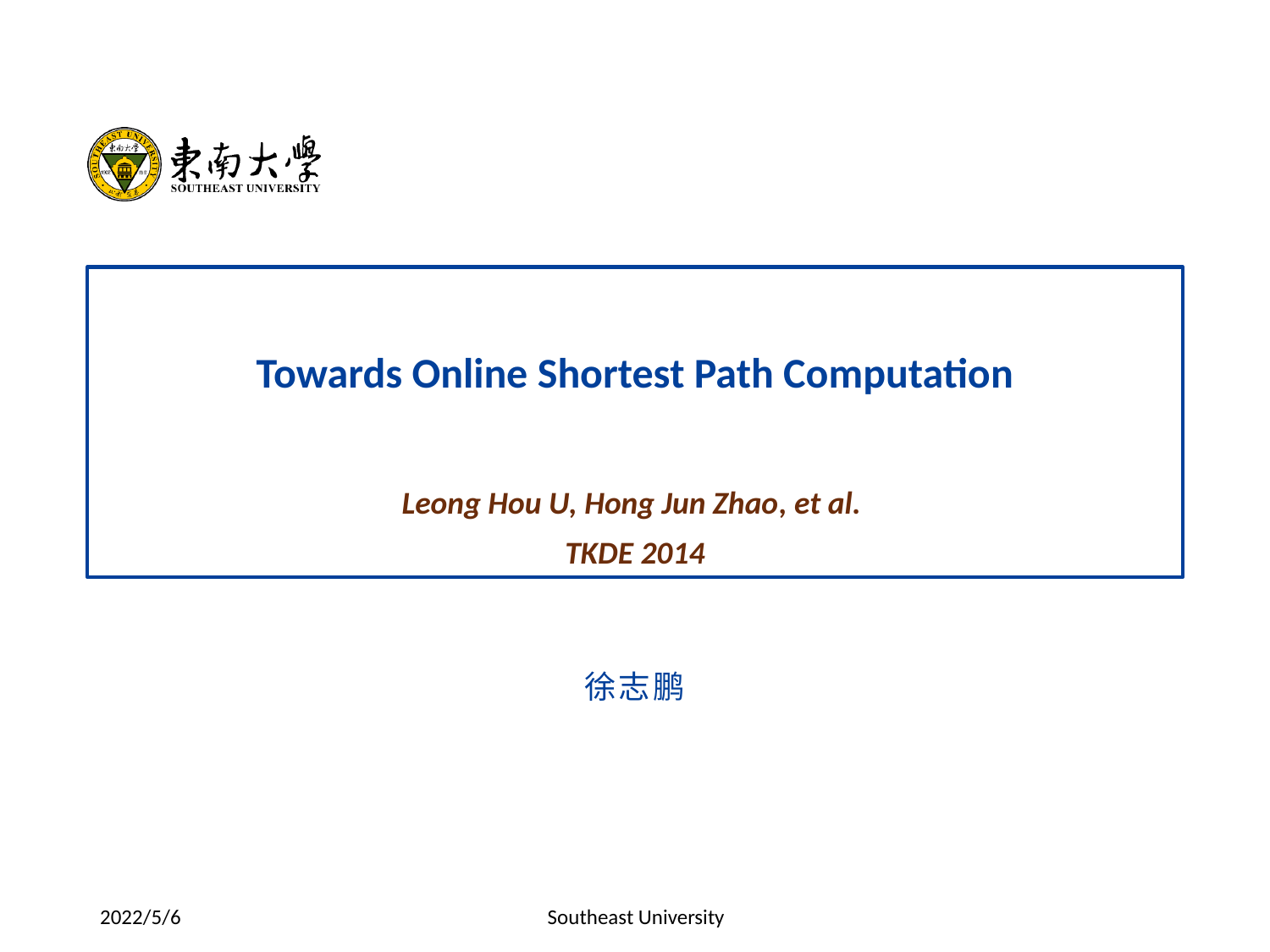

Towards Online Shortest Path Computation
Leong Hou U, Hong Jun Zhao, et al.
TKDE 2014
徐志鹏